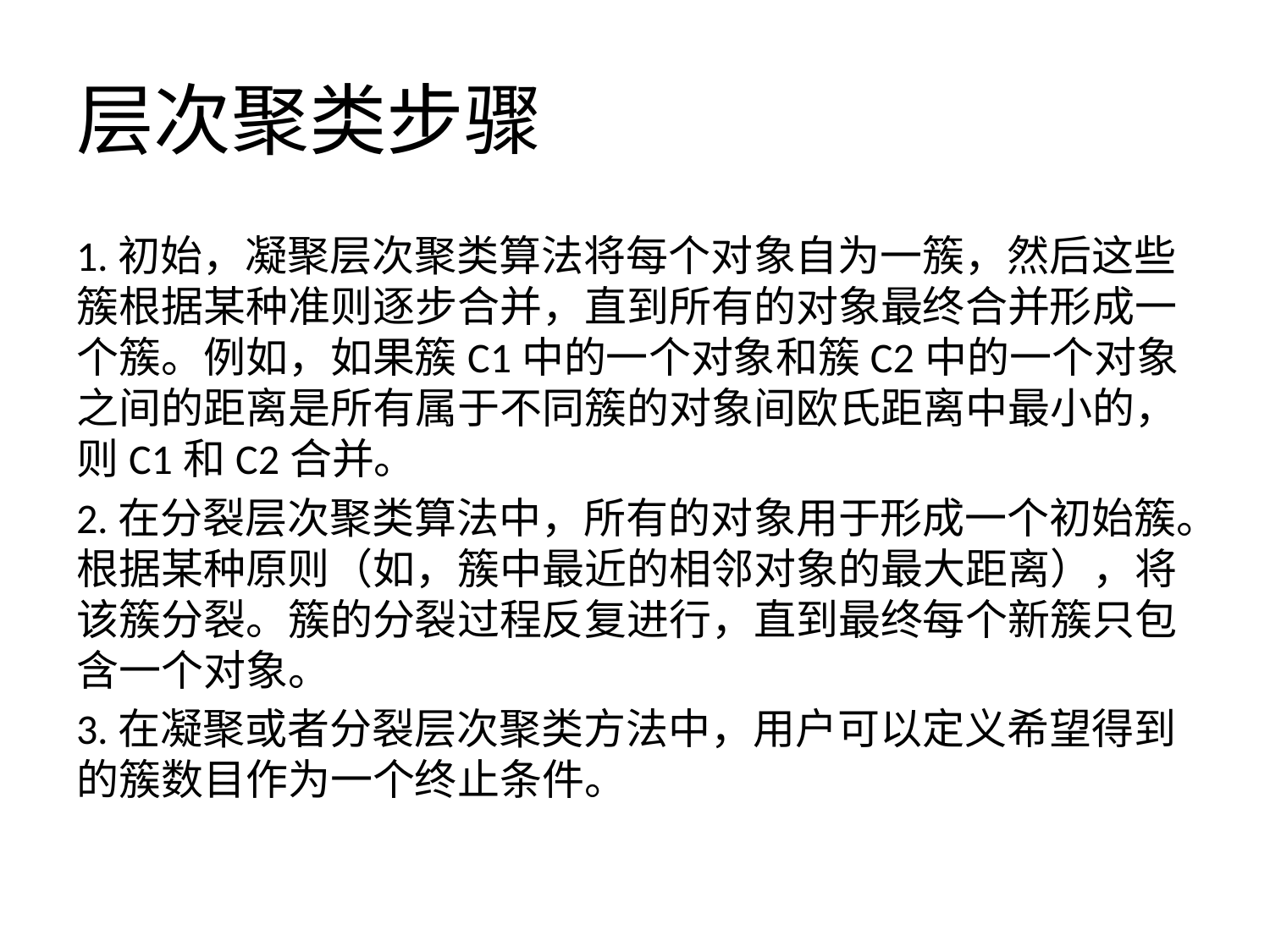

# 层次聚类步骤
1.初始，凝聚层次聚类算法将每个对象自为一簇，然后这些簇根据某种准则逐步合并，直到所有的对象最终合并形成一个簇。例如，如果簇C1中的一个对象和簇C2中的一个对象之间的距离是所有属于不同簇的对象间欧氏距离中最小的，则C1和C2合并。
2.在分裂层次聚类算法中，所有的对象用于形成一个初始簇。根据某种原则（如，簇中最近的相邻对象的最大距离），将该簇分裂。簇的分裂过程反复进行，直到最终每个新簇只包含一个对象。
3.在凝聚或者分裂层次聚类方法中，用户可以定义希望得到的簇数目作为一个终止条件。